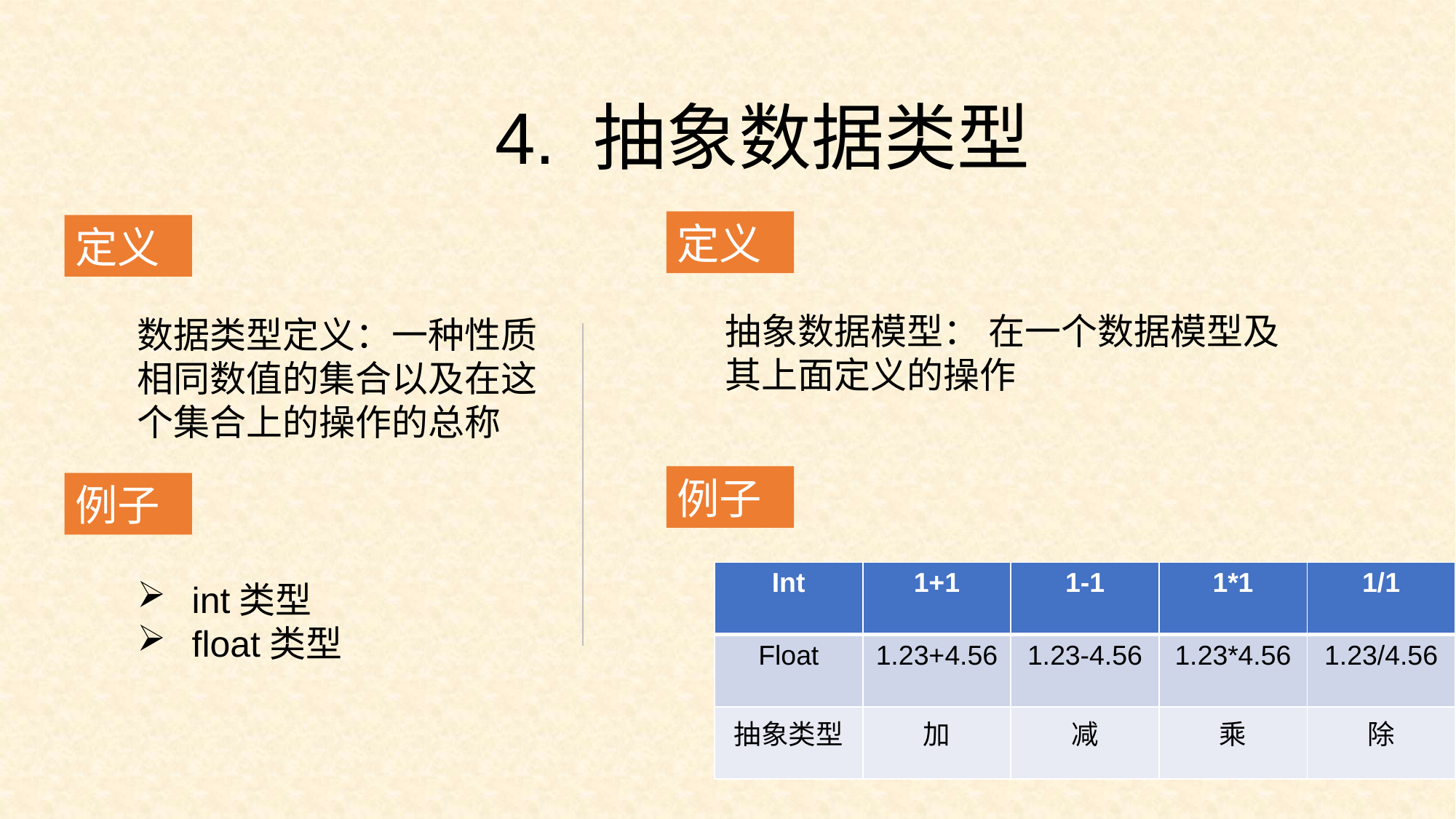

4. 抽象数据类型
定义
定义
抽象数据模型： 在一个数据模型及其上面定义的操作
数据类型定义：一种性质相同数值的集合以及在这个集合上的操作的总称
例子
例子
| Int | 1+1 | 1-1 | 1\*1 | 1/1 |
| --- | --- | --- | --- | --- |
| Float | 1.23+4.56 | 1.23-4.56 | 1.23\*4.56 | 1.23/4.56 |
| 抽象类型 | 加 | 减 | 乘 | 除 |
int类型
float类型